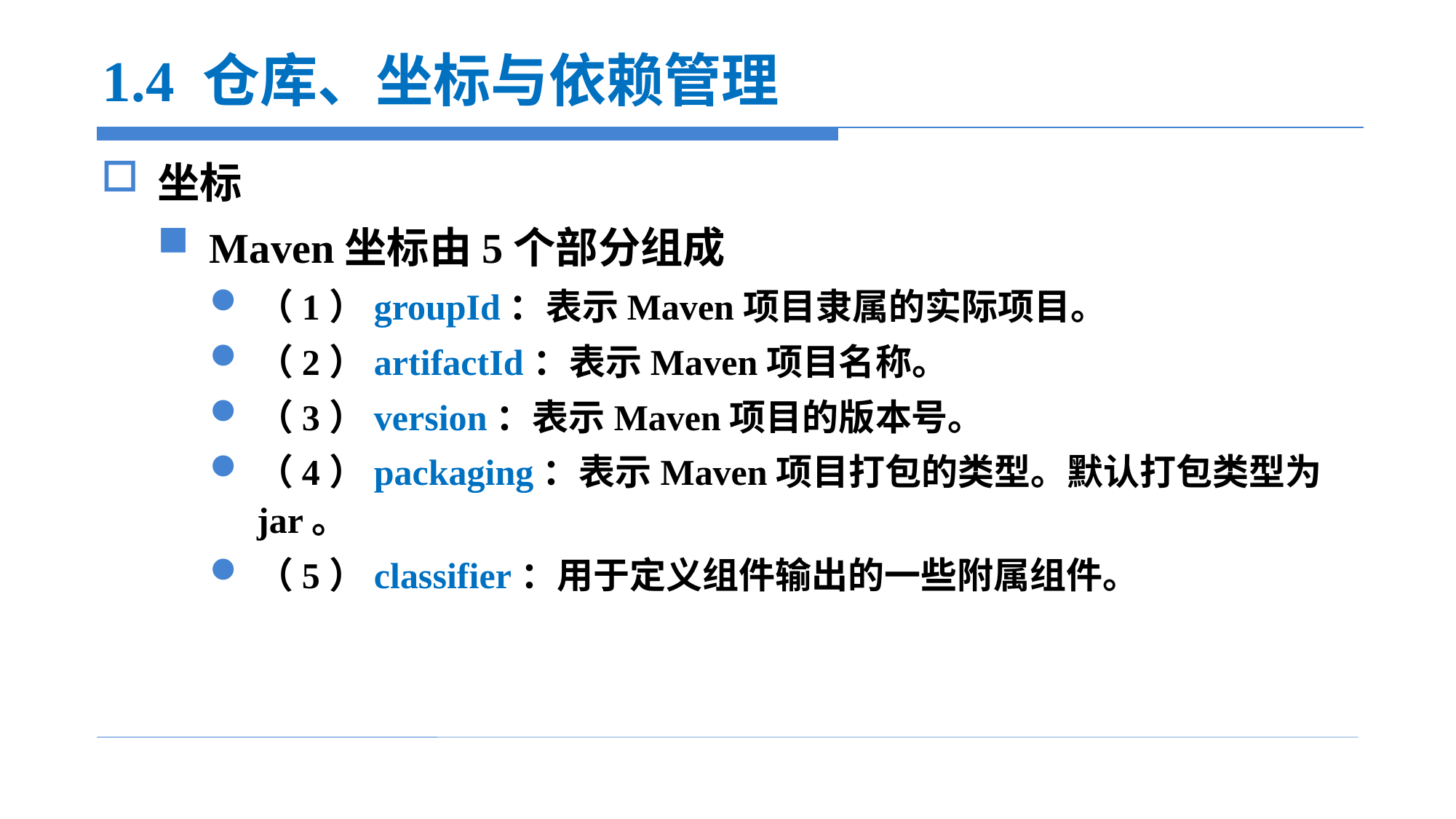

# 1.4 仓库、坐标与依赖管理
坐标
Maven坐标由5个部分组成
（1）groupId：表示Maven项目隶属的实际项目。
（2）artifactId：表示Maven项目名称。
（3）version：表示Maven项目的版本号。
（4）packaging：表示Maven项目打包的类型。默认打包类型为jar。
（5）classifier：用于定义组件输出的一些附属组件。
45